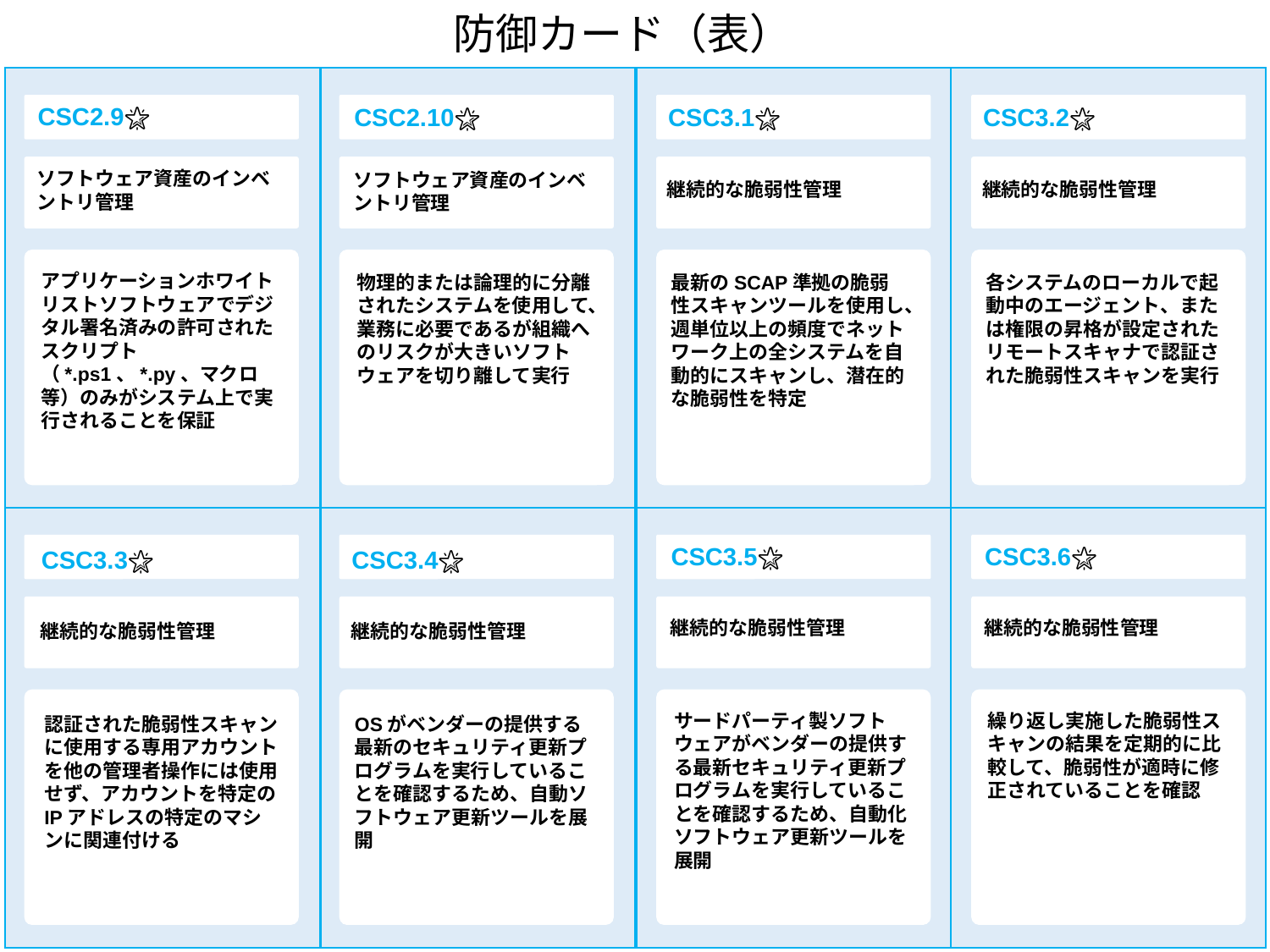

防御カード（表）

CSC2.9🌟

CSC2.10🌟
CSC3.1🌟
CSC3.2🌟

ソフトウェア資産のインベントリ管理
ソフトウェア資産のインベントリ管理
継続的な脆弱性管理
継続的な脆弱性管理

アプリケーションホワイトリストソフトウェアでデジタル署名済みの許可されたスクリプト（*.ps1、*.py、マクロ等）のみがシステム上で実行されることを保証
物理的または論理的に分離されたシステムを使用して、業務に必要であるが組織へのリスクが大きいソフトウェアを切り離して実行
最新のSCAP準拠の脆弱性スキャンツールを使用し、週単位以上の頻度でネットワーク上の全システムを自動的にスキャンし、潜在的な脆弱性を特定
各システムのローカルで起動中のエージェント、または権限の昇格が設定されたリモートスキャナで認証された脆弱性スキャンを実行

CSC3.5🌟

CSC3.6🌟
CSC3.3🌟
CSC3.4🌟

継続的な脆弱性管理
継続的な脆弱性管理
継続的な脆弱性管理
継続的な脆弱性管理

サードパーティ製ソフトウェアがベンダーの提供する最新セキュリティ更新プログラムを実行していることを確認するため、自動化ソフトウェア更新ツールを展開
繰り返し実施した脆弱性スキャンの結果を定期的に比較して、脆弱性が適時に修正されていることを確認
認証された脆弱性スキャンに使用する専用アカウントを他の管理者操作には使用せず、アカウントを特定のIPアドレスの特定のマシンに関連付ける
OSがベンダーの提供する最新のセキュリティ更新プログラムを実行していることを確認するため、自動ソフトウェア更新ツールを展開